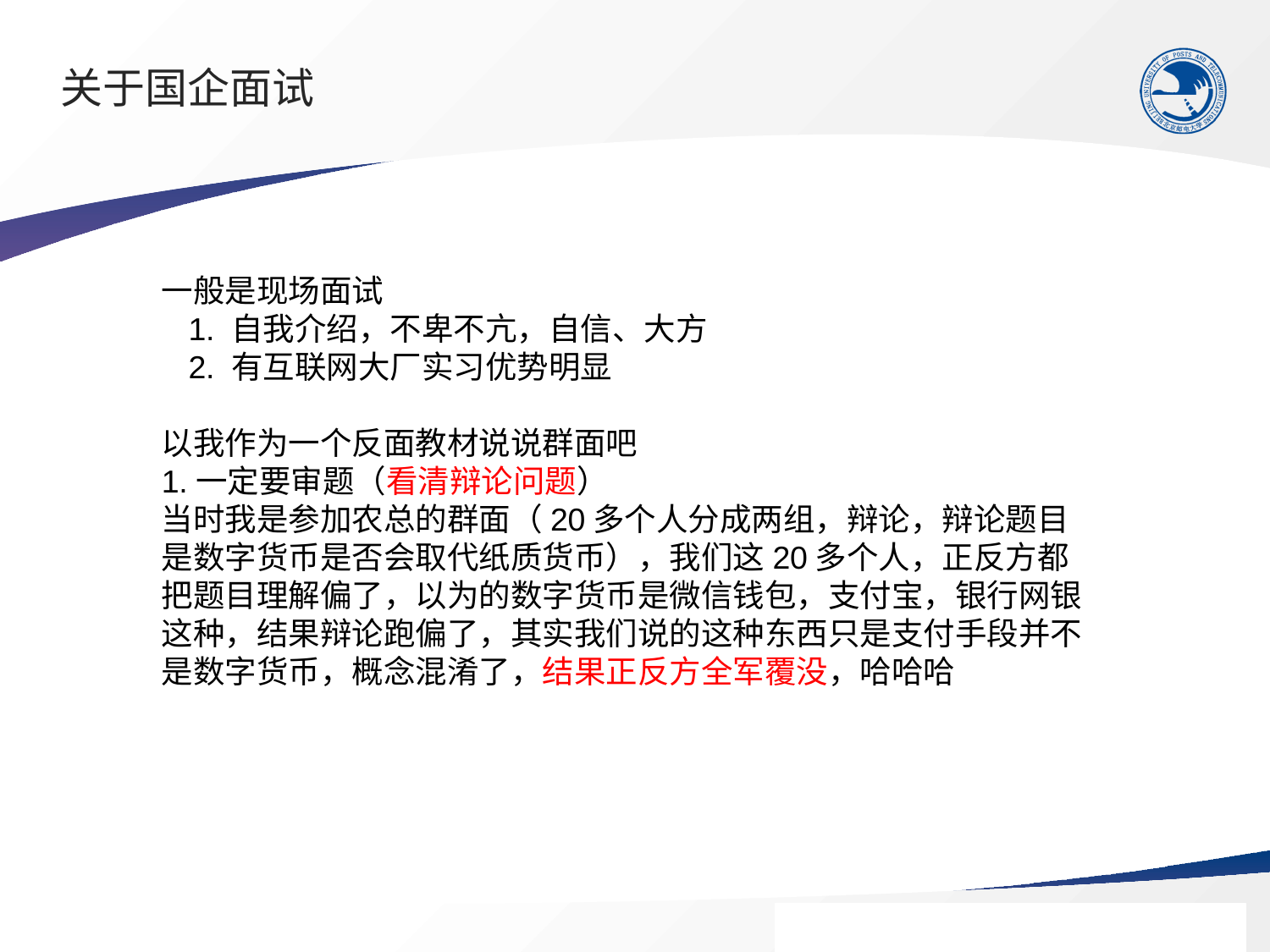

# 关于国企面试
一般是现场面试
   1. 自我介绍，不卑不亢，自信、大方
   2. 有互联网大厂实习优势明显

以我作为一个反面教材说说群面吧
1.一定要审题（看清辩论问题）
当时我是参加农总的群面（20多个人分成两组，辩论，辩论题目是数字货币是否会取代纸质货币），我们这20多个人，正反方都把题目理解偏了，以为的数字货币是微信钱包，支付宝，银行网银这种，结果辩论跑偏了，其实我们说的这种东西只是支付手段并不是数字货币，概念混淆了，结果正反方全军覆没，哈哈哈